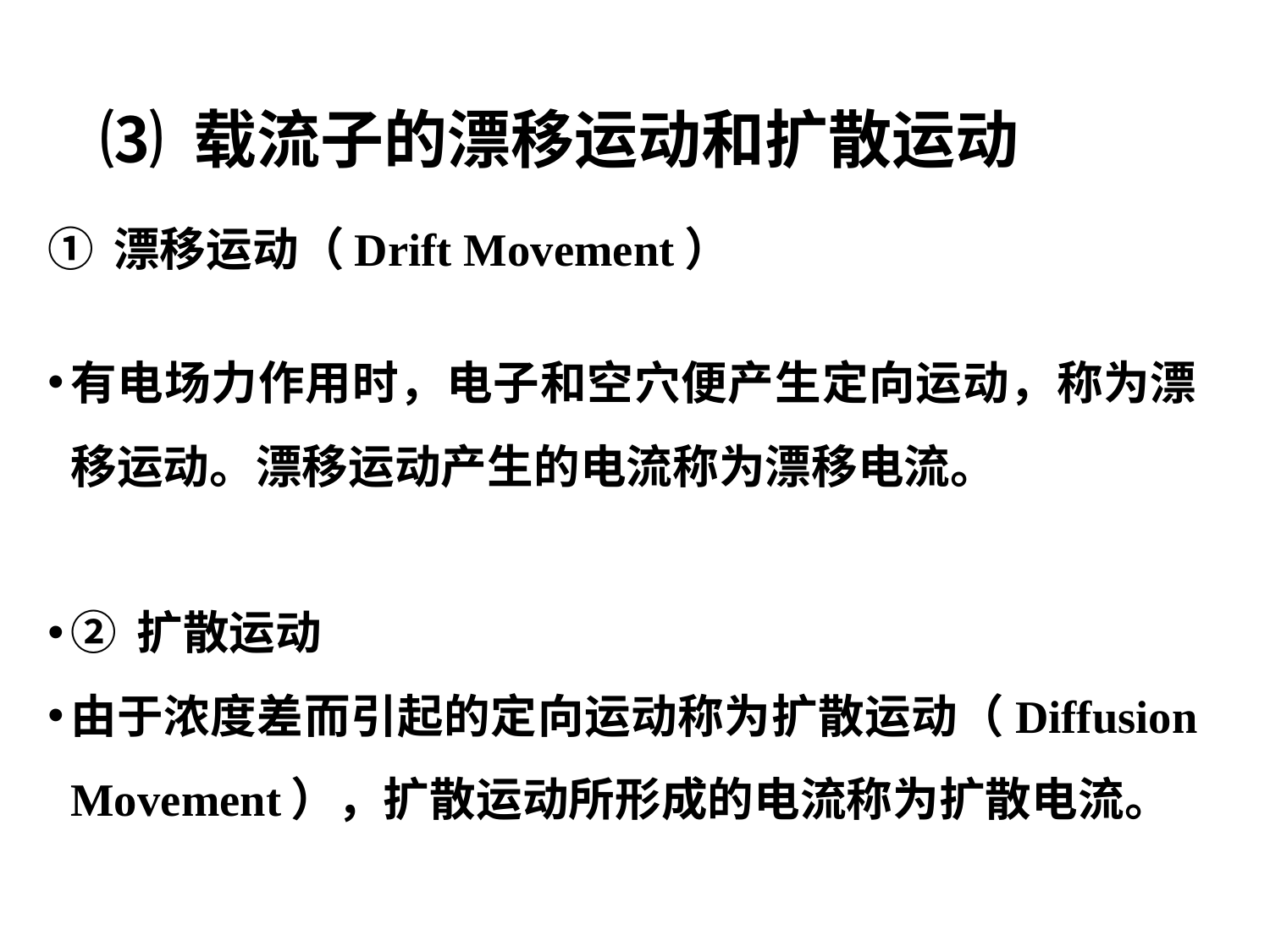

# ⑶ 载流子的漂移运动和扩散运动
① 漂移运动（Drift Movement）

有电场力作用时，电子和空穴便产生定向运动，称为漂移运动。漂移运动产生的电流称为漂移电流。

② 扩散运动
由于浓度差而引起的定向运动称为扩散运动（Diffusion Movement），扩散运动所形成的电流称为扩散电流。